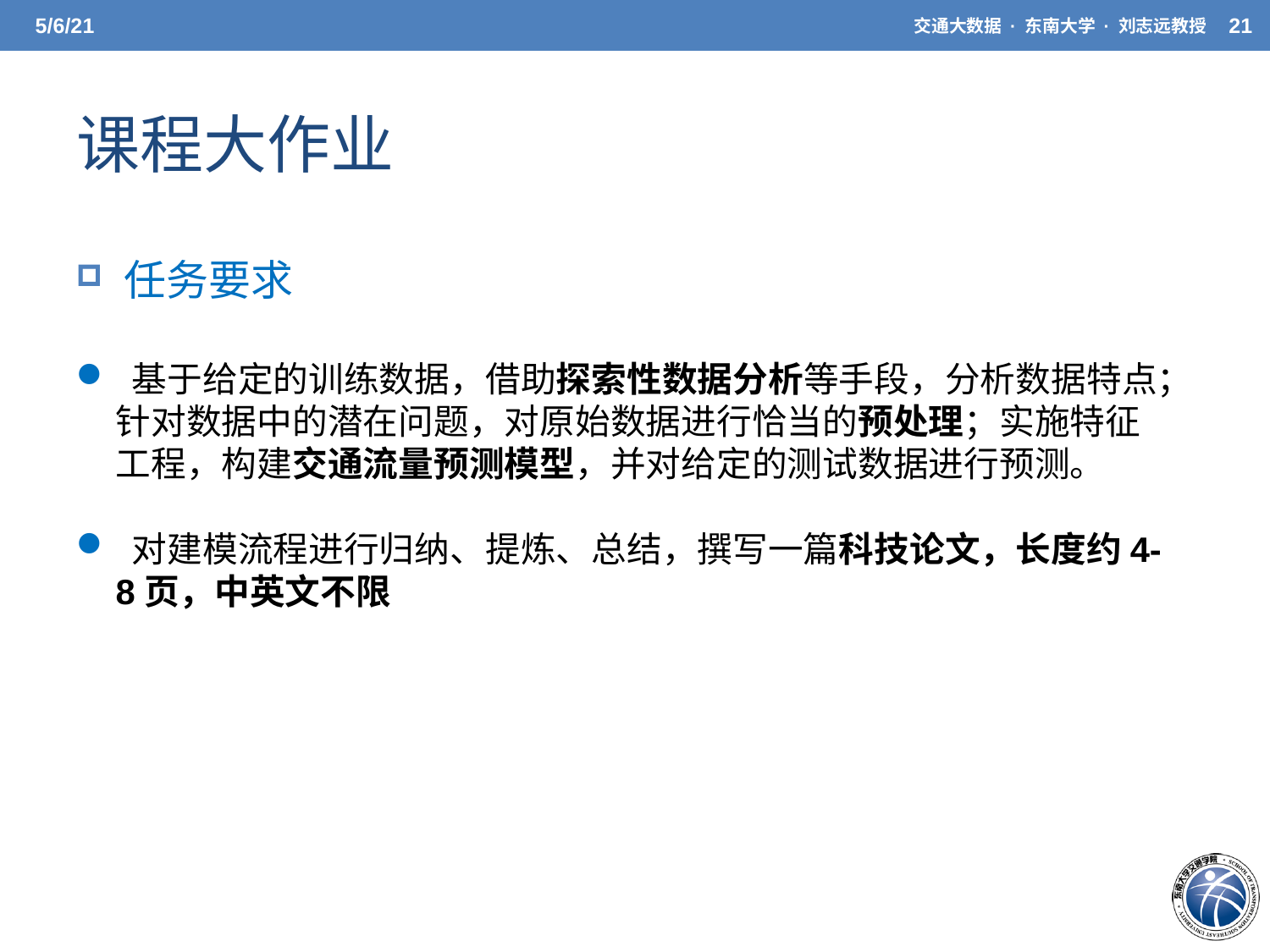

5/6/21
交通大数据 · 东南大学 · 刘志远教授
21
# 课程大作业
任务要求

 基于给定的训练数据，借助探索性数据分析等手段，分析数据特点；针对数据中的潜在问题，对原始数据进行恰当的预处理；实施特征工程，构建交通流量预测模型，并对给定的测试数据进行预测。

 对建模流程进行归纳、提炼、总结，撰写一篇科技论文，长度约4-8页，中英文不限